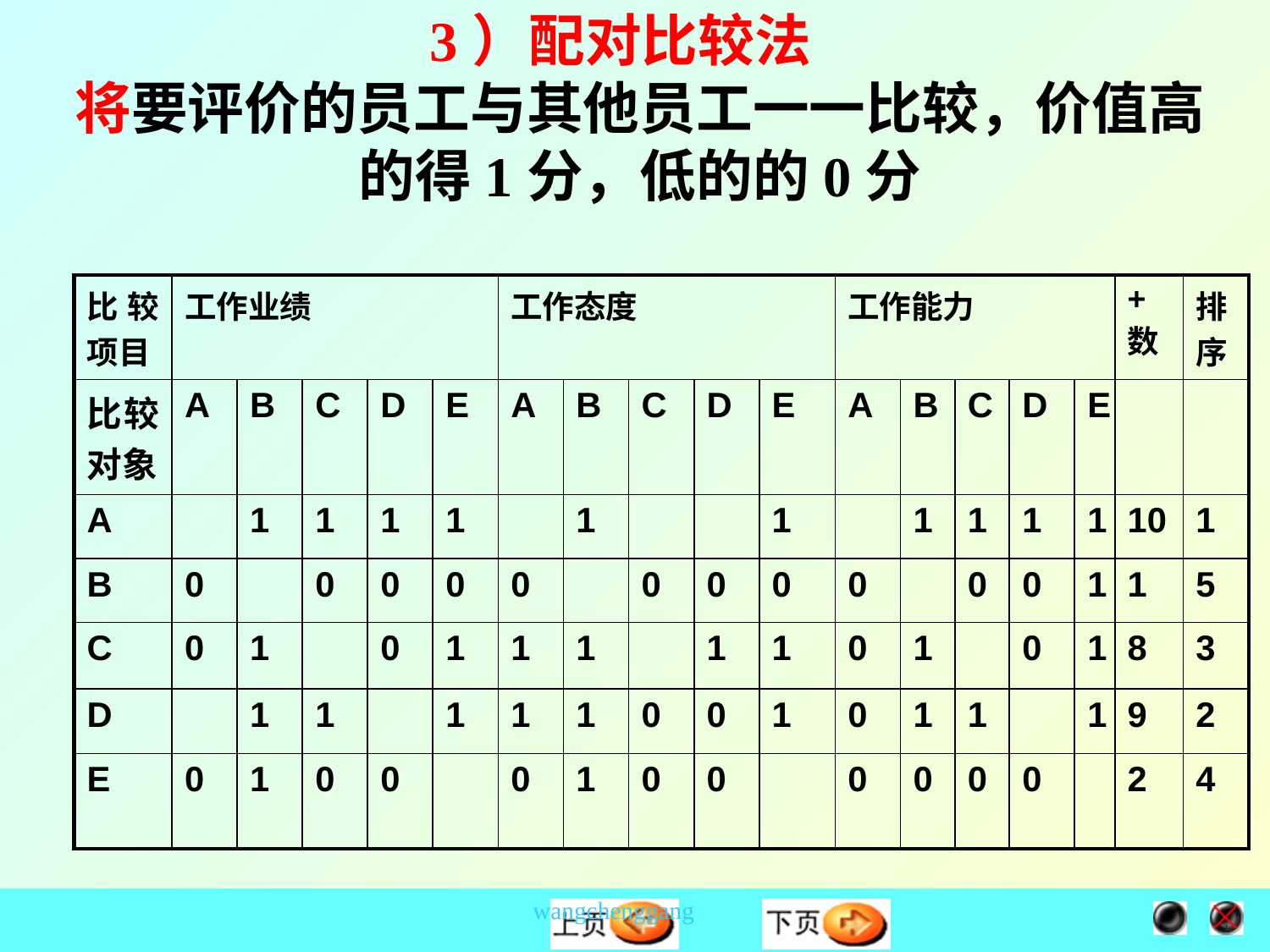

# 3）配对比较法 将要评价的员工与其他员工一一比较，价值高的得1分，低的的0分
| 比较项目 | 工作业绩 |  |  |  |  | 工作态度 |  |  |  |  | 工作能力 |  |  |  |  | +数 | 排序 |
| --- | --- | --- | --- | --- | --- | --- | --- | --- | --- | --- | --- | --- | --- | --- | --- | --- | --- |
| 比较对象 | A | B | C | D | E | A | B | C | D | E | A | B | C | D | E |  |  |
| A |  | 1 | 1 | 1 | 1 |  | 1 |  |  | 1 |  | 1 | 1 | 1 | 1 | 10 | 1 |
| B | 0 |  | 0 | 0 | 0 | 0 |  | 0 | 0 | 0 | 0 |  | 0 | 0 | 1 | 1 | 5 |
| C | 0 | 1 |  | 0 | 1 | 1 | 1 |  | 1 | 1 | 0 | 1 |  | 0 | 1 | 8 | 3 |
| D |  | 1 | 1 |  | 1 | 1 | 1 | 0 | 0 | 1 | 0 | 1 | 1 |  | 1 | 9 | 2 |
| E | 0 | 1 | 0 | 0 |  | 0 | 1 | 0 | 0 |  | 0 | 0 | 0 | 0 |  | 2 | 4 |
wangchenggang